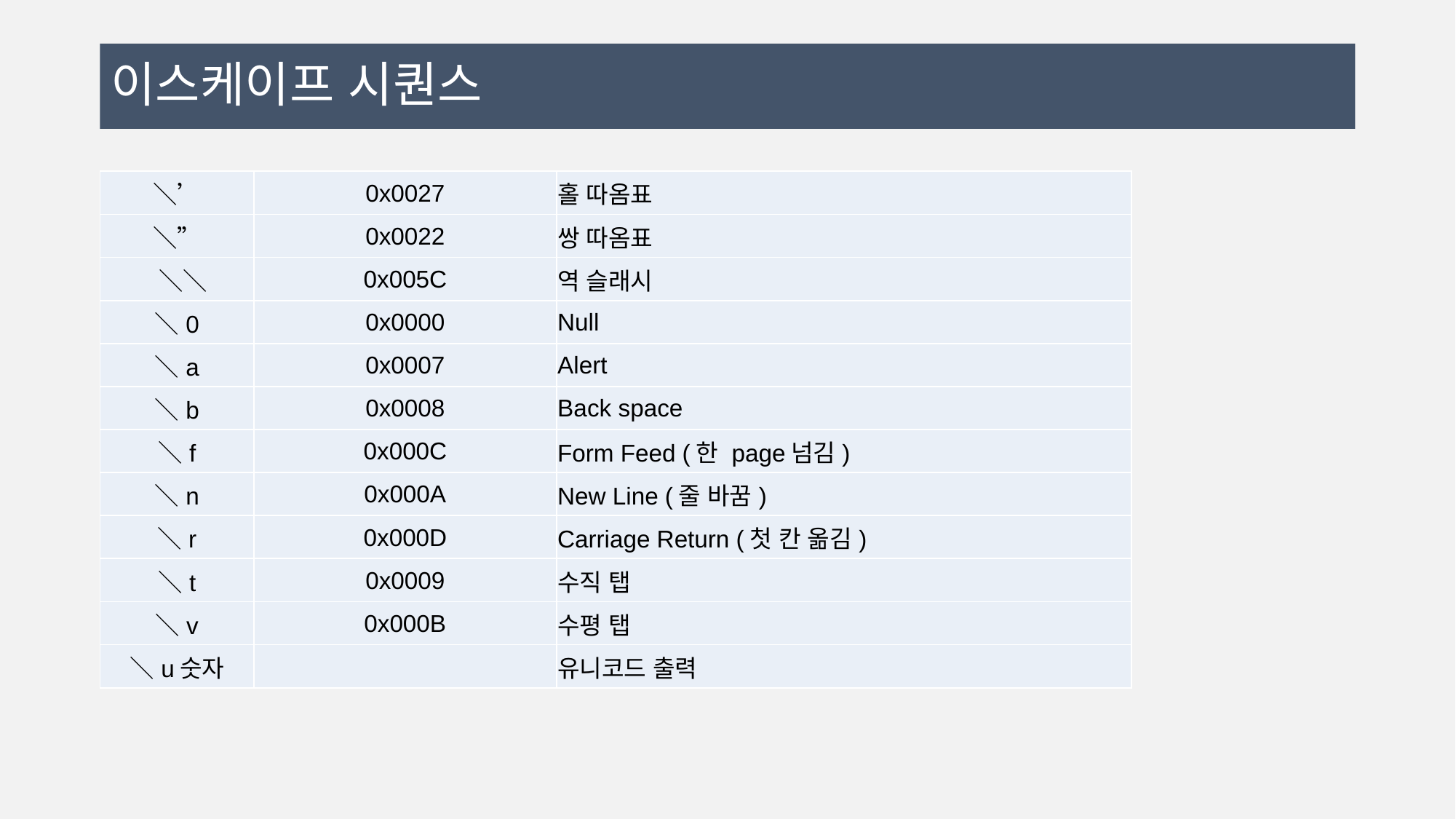

# 이스케이프 시퀀스
| ＼’ | 0x0027 | 홀 따옴표 |
| --- | --- | --- |
| ＼” | 0x0022 | 쌍 따옴표 |
| ＼＼ | 0x005C | 역 슬래시 |
| ＼0 | 0x0000 | Null |
| ＼a | 0x0007 | Alert |
| ＼b | 0x0008 | Back space |
| ＼f | 0x000C | Form Feed (한 page넘김) |
| ＼n | 0x000A | New Line (줄 바꿈) |
| ＼r | 0x000D | Carriage Return (첫 칸 옮김) |
| ＼t | 0x0009 | 수직 탭 |
| ＼v | 0x000B | 수평 탭 |
| ＼u숫자 |  | 유니코드 출력 |